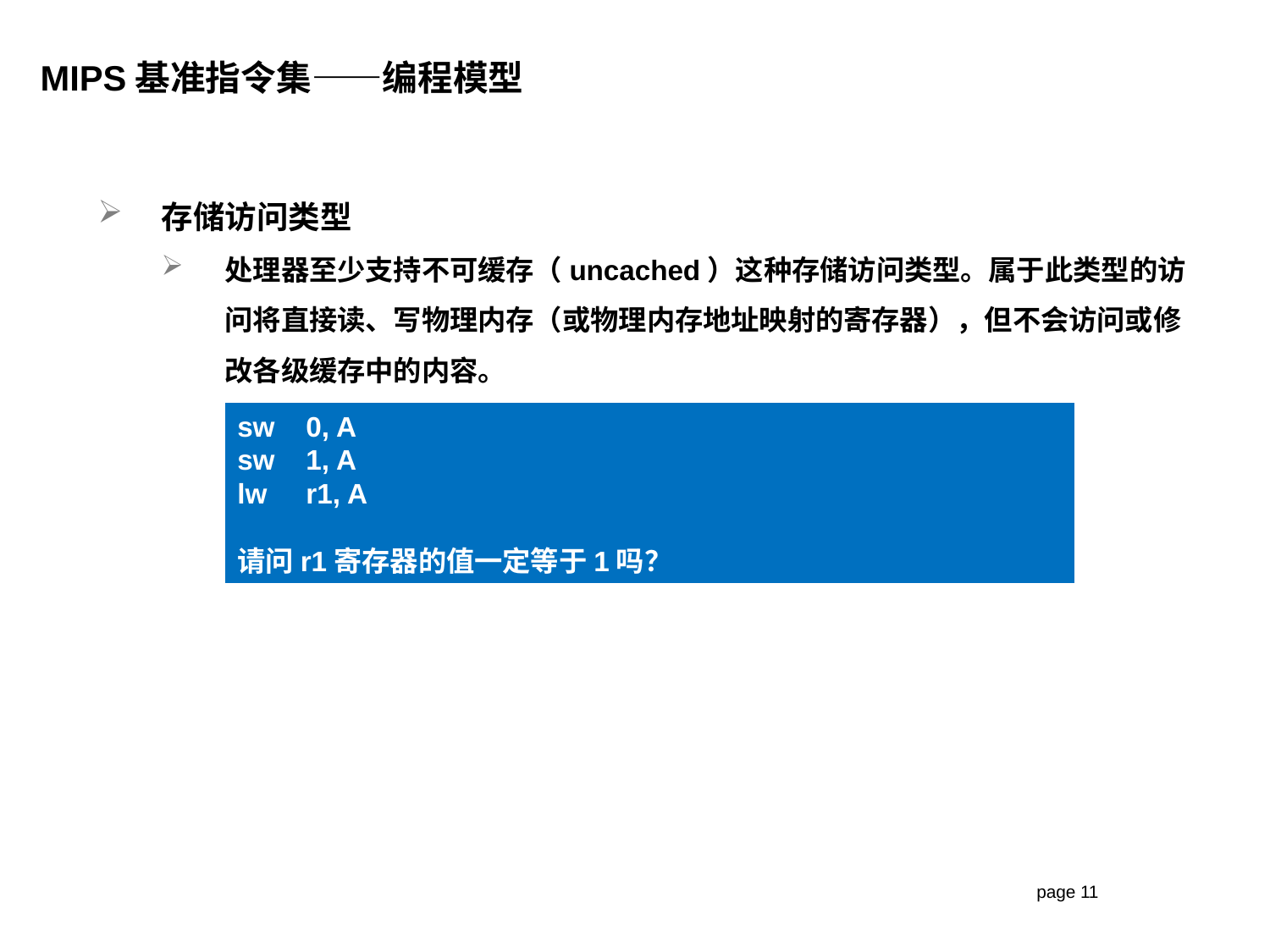

MIPS基准指令集——编程模型
存储访问类型
处理器至少支持不可缓存（uncached）这种存储访问类型。属于此类型的访问将直接读、写物理内存（或物理内存地址映射的寄存器），但不会访问或修改各级缓存中的内容。
sw    0, A
sw    1, A
lw     r1, A

请问r1寄存器的值一定等于1吗？
page 11